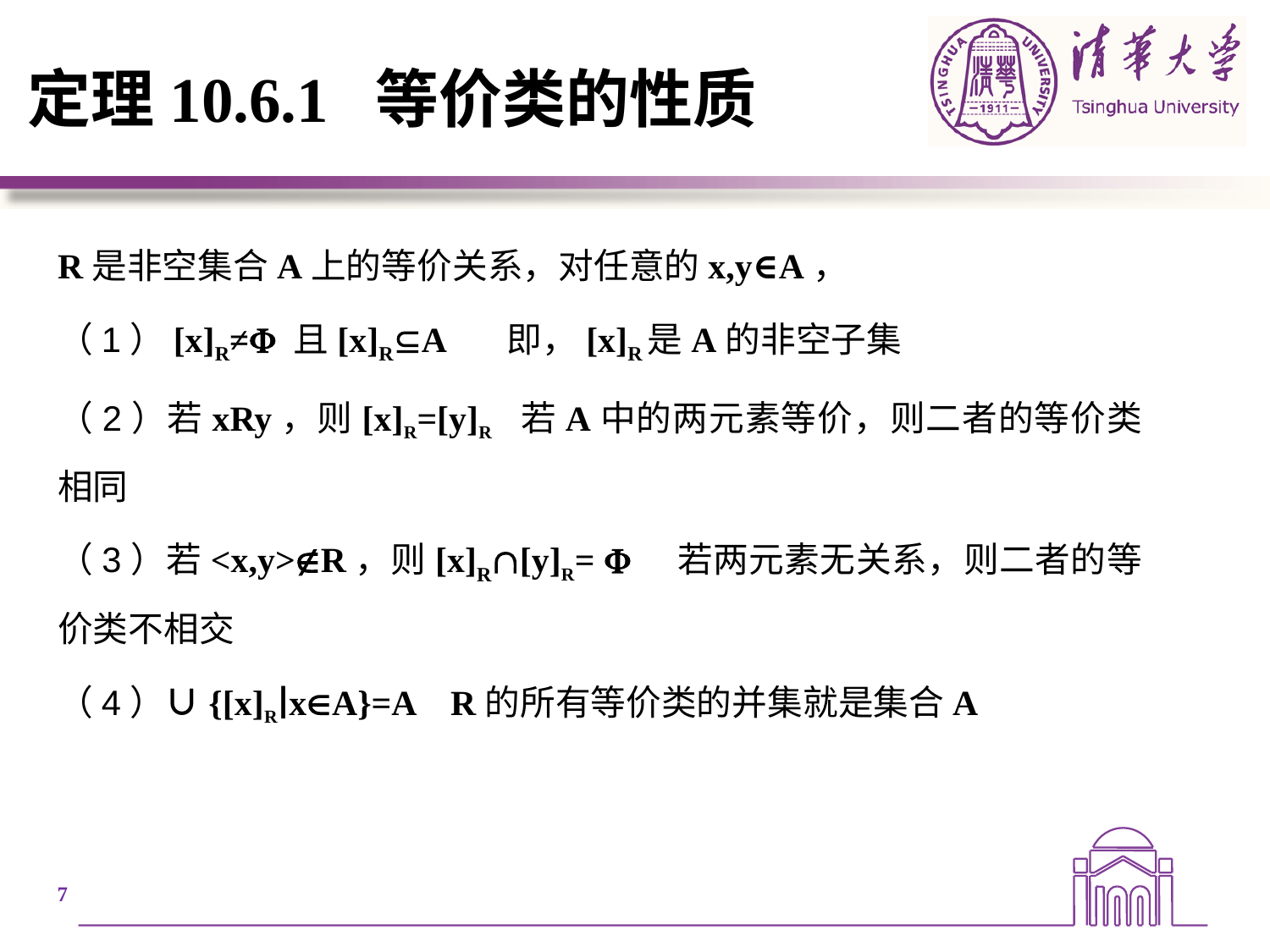

# 定理10.6.1  等价类的性质
R是非空集合A上的等价关系，对任意的x,y∈A，
（1）[x]R≠Φ 且[x]R⊆A      即，[x]R是A的非空子集
（2）若xRy，则[x]R=[y]R  若A中的两元素等价，则二者的等价类相同
（3）若<x,y>∉R，则[x]R∩[y]R= Φ    若两元素无关系，则二者的等价类不相交
（4）∪{[x]R∣x∈A}=A    R的所有等价类的并集就是集合A